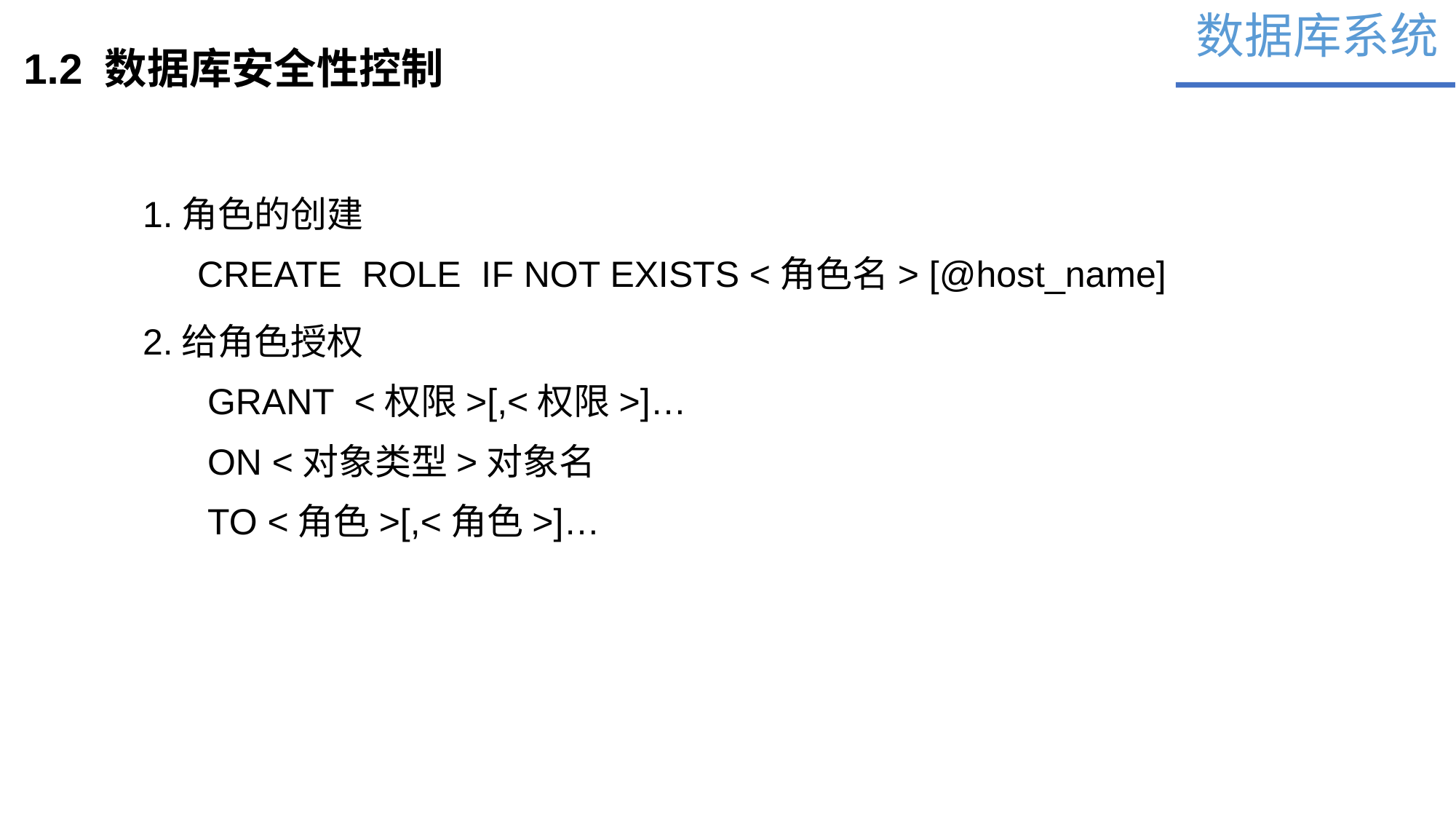

数据库系统
1.2 数据库安全性控制

1.角色的创建
CREATE  ROLE  IF NOT EXISTS <角色名> [@host_name]
2.给角色授权
 GRANT  <权限>[,<权限>]…
 ON <对象类型>对象名
 TO <角色>[,<角色>]…